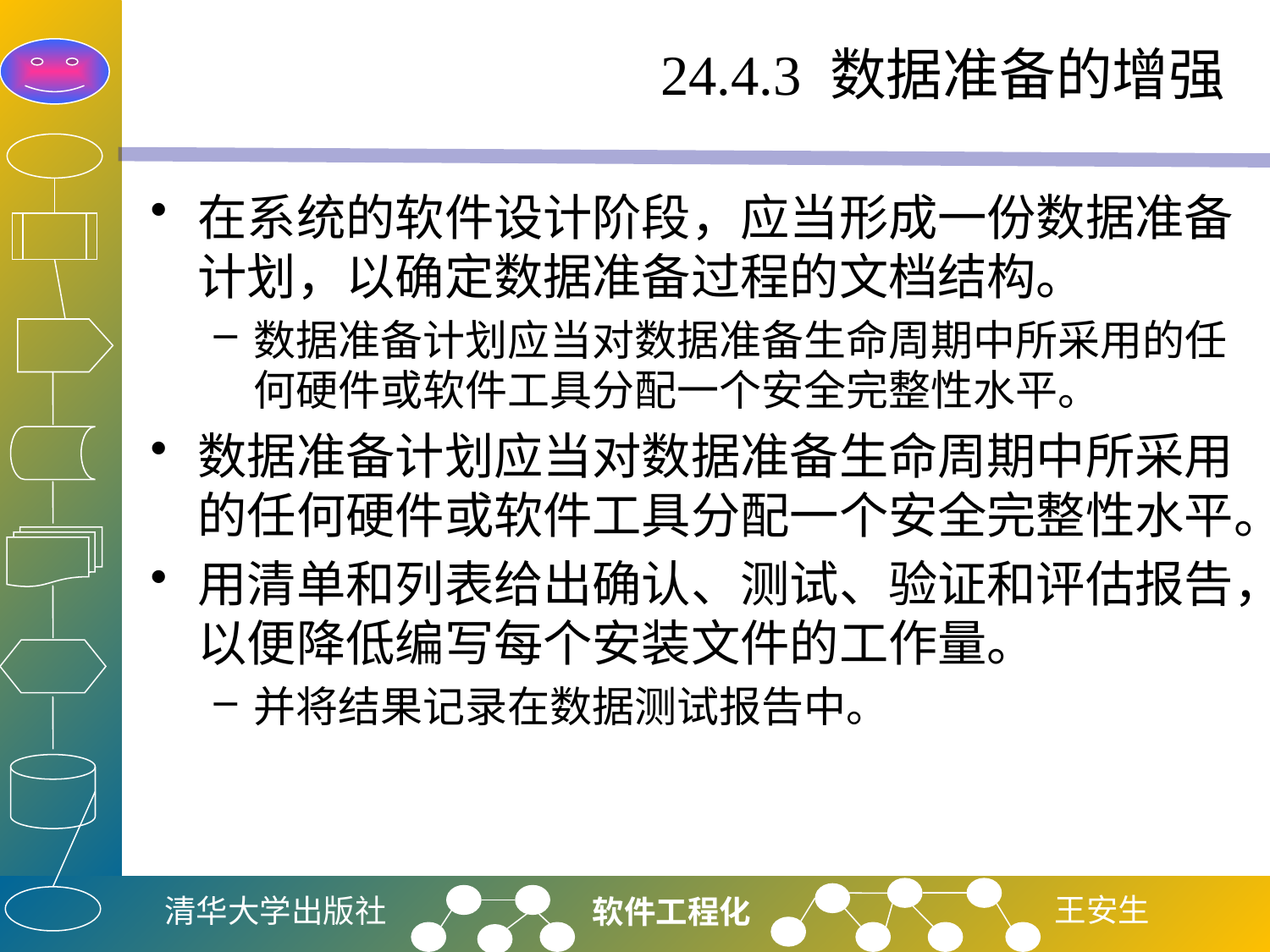

# 24.4.3 数据准备的增强
在系统的软件设计阶段，应当形成一份数据准备计划，以确定数据准备过程的文档结构。
数据准备计划应当对数据准备生命周期中所采用的任何硬件或软件工具分配一个安全完整性水平。
数据准备计划应当对数据准备生命周期中所采用的任何硬件或软件工具分配一个安全完整性水平。
用清单和列表给出确认、测试、验证和评估报告，以便降低编写每个安装文件的工作量。
并将结果记录在数据测试报告中。